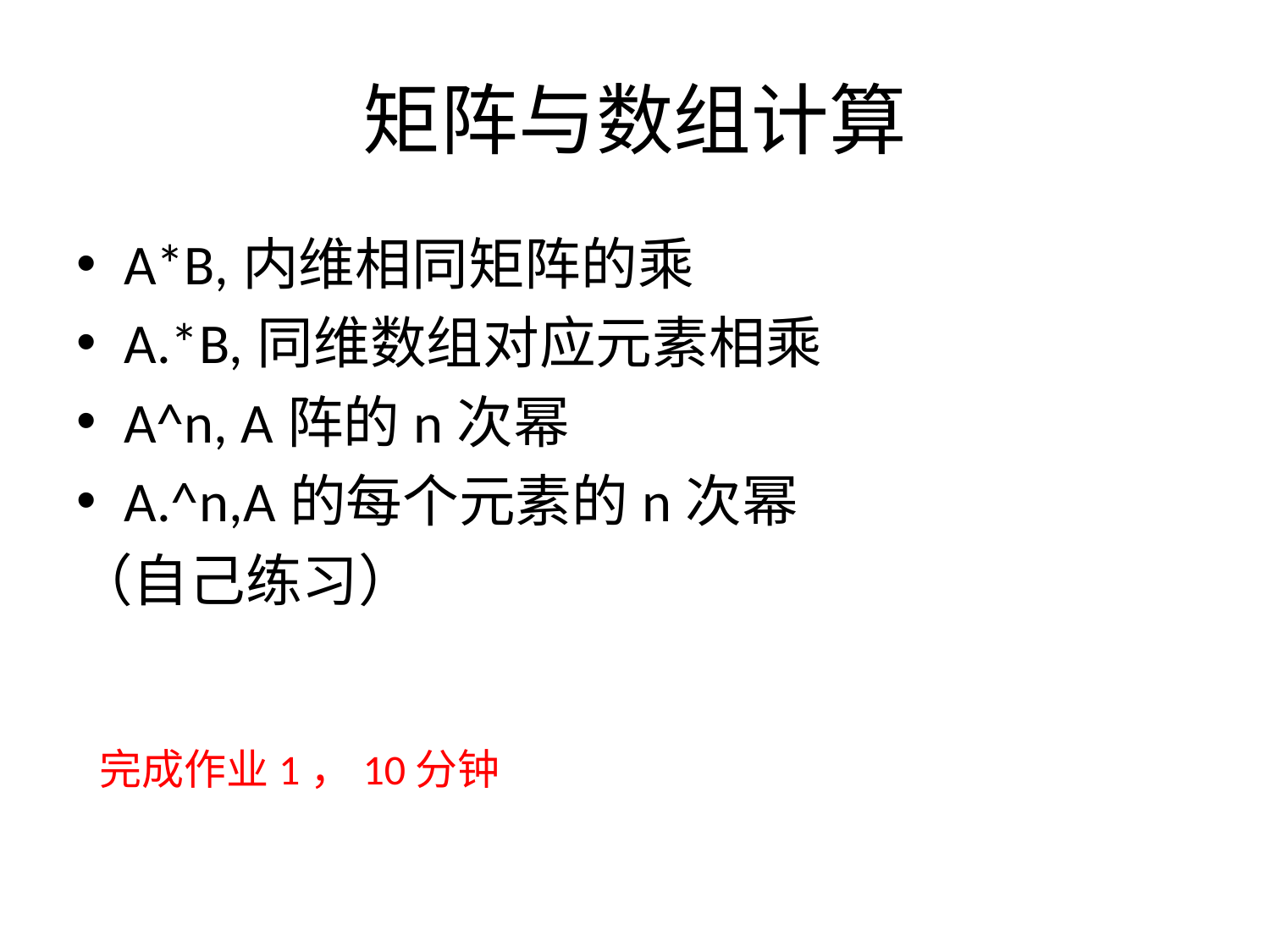

# 矩阵与数组计算
A*B,内维相同矩阵的乘
A.*B,同维数组对应元素相乘
A^n, A阵的n次幂
A.^n,A的每个元素的n次幂
（自己练习）

完成作业1，10分钟